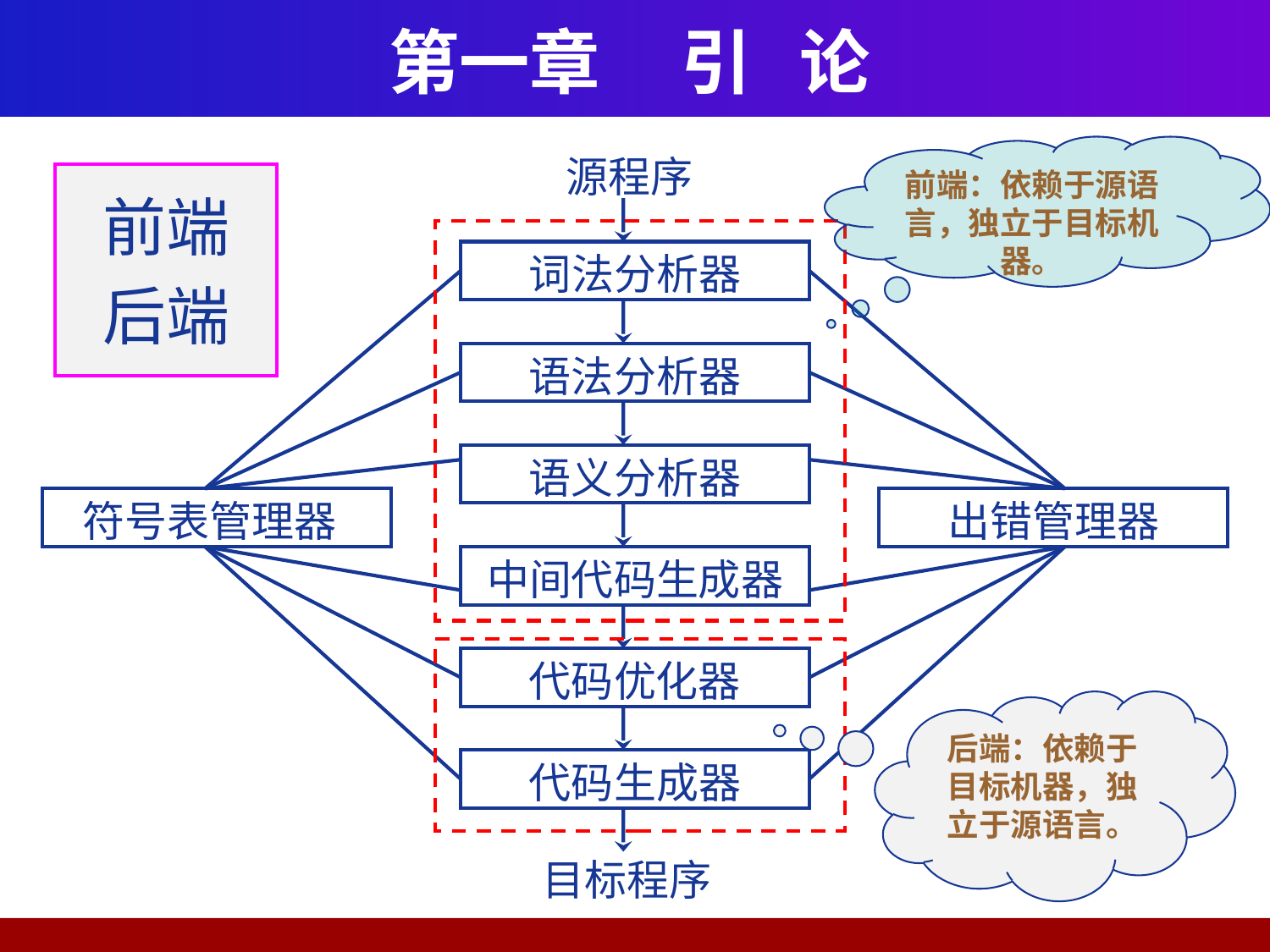

# 第一章     引   论
前端：依赖于源语言，独立于目标机器。
源程序

词法分析器

语法分析器

语义分析器

符号表管理器

出错管理器

中间代码生成器

代码优化器

代码生成器

目标程序
前端
后端

后端：依赖于目标机器，独立于源语言。
42